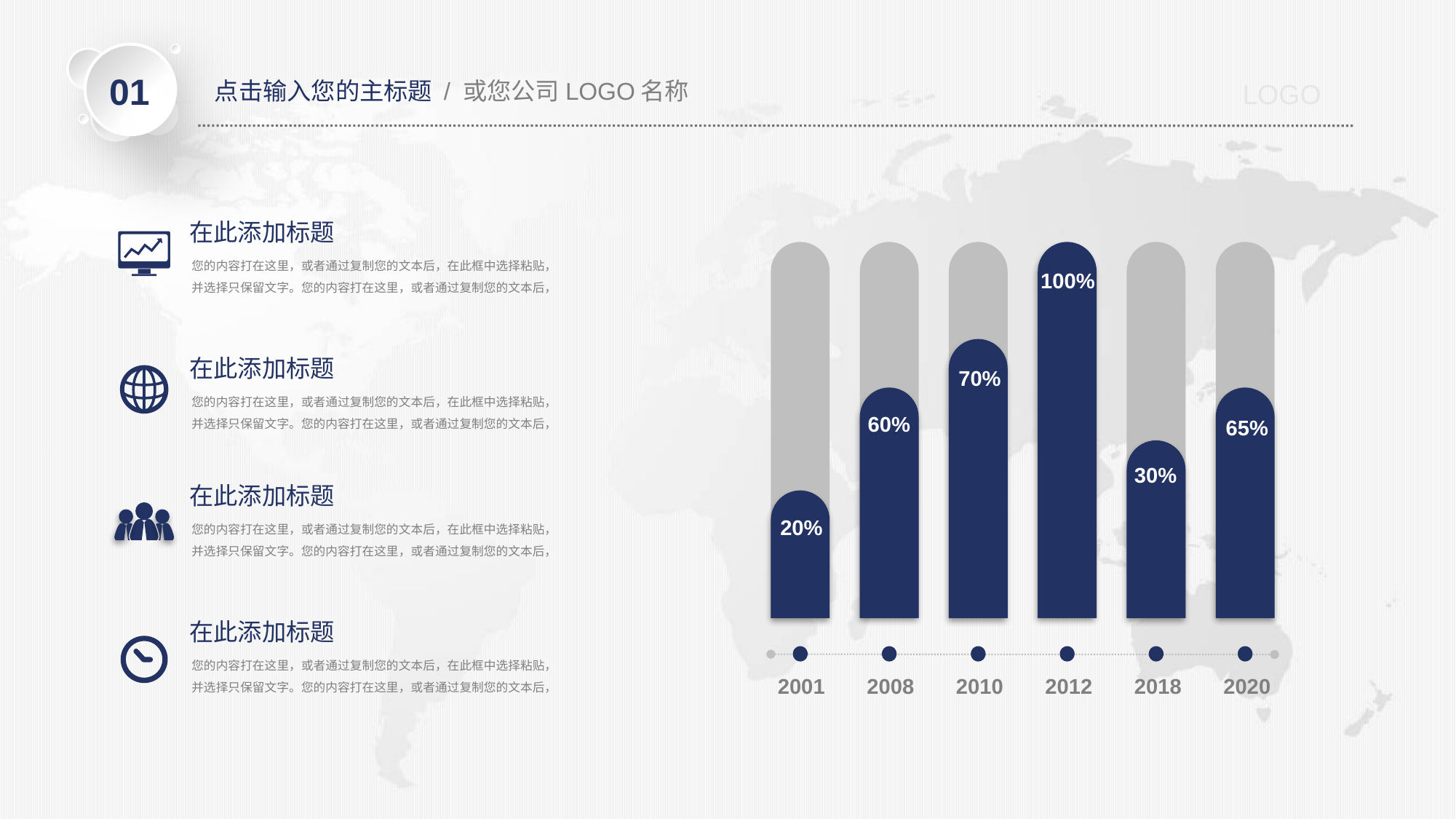

01

点击输入您的主标题 / 或您公司LOGO名称
LOGO
在此添加标题
您的内容打在这里，或者通过复制您的文本后，在此框中选择粘贴，并选择只保留文字。您的内容打在这里，或者通过复制您的文本后，

100%

70%
在此添加标题
您的内容打在这里，或者通过复制您的文本后，在此框中选择粘贴，并选择只保留文字。您的内容打在这里，或者通过复制您的文本后，

60%

65%

30%
在此添加标题
您的内容打在这里，或者通过复制您的文本后，在此框中选择粘贴，并选择只保留文字。您的内容打在这里，或者通过复制您的文本后，

20%
在此添加标题
您的内容打在这里，或者通过复制您的文本后，在此框中选择粘贴，并选择只保留文字。您的内容打在这里，或者通过复制您的文本后，

2001
2008
2010
2012
2018
2020